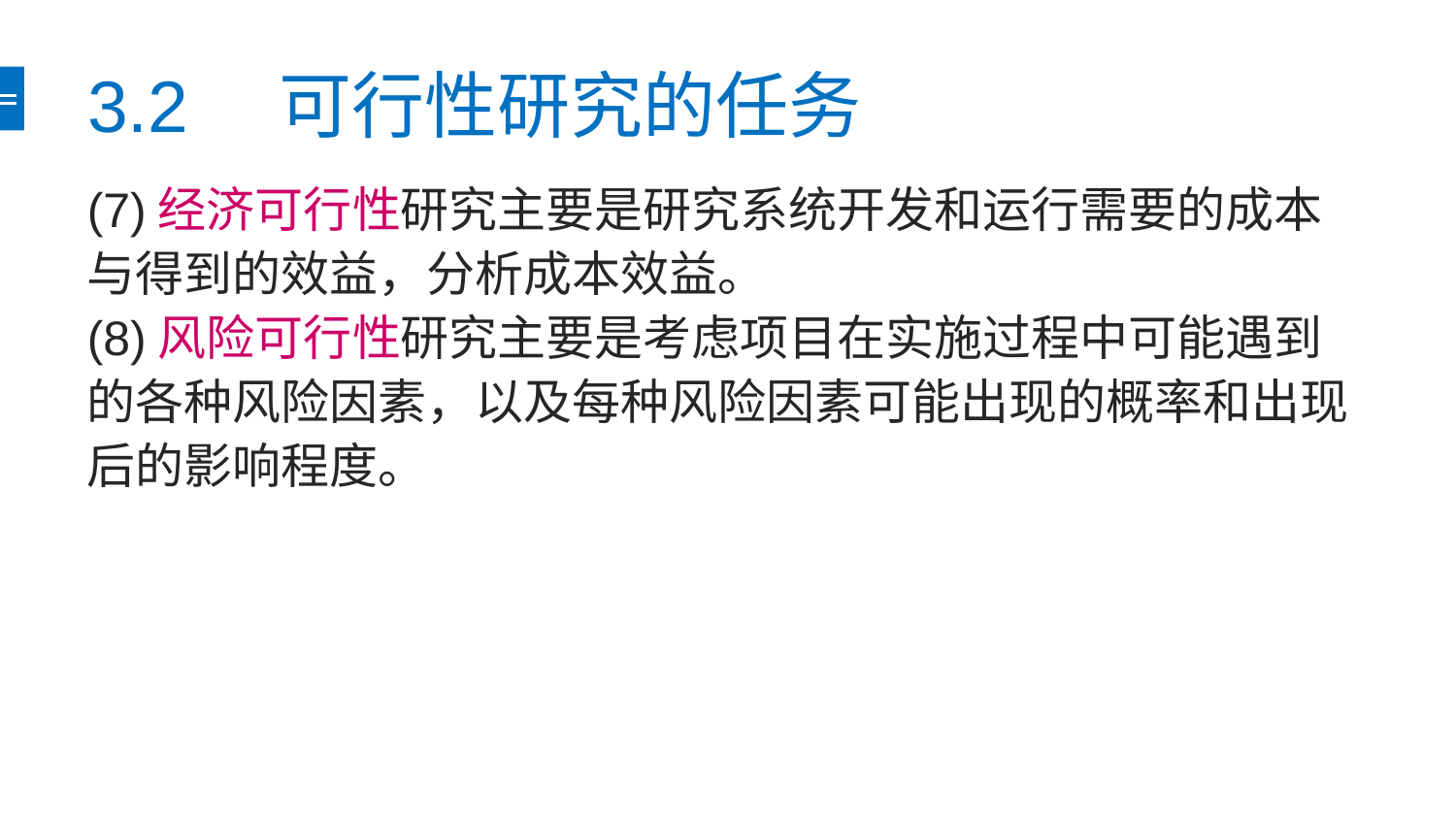

# 3.2　可行性研究的任务
(7)经济可行性研究主要是研究系统开发和运行需要的成本与得到的效益，分析成本效益。
(8)风险可行性研究主要是考虑项目在实施过程中可能遇到的各种风险因素，以及每种风险因素可能出现的概率和出现后的影响程度。